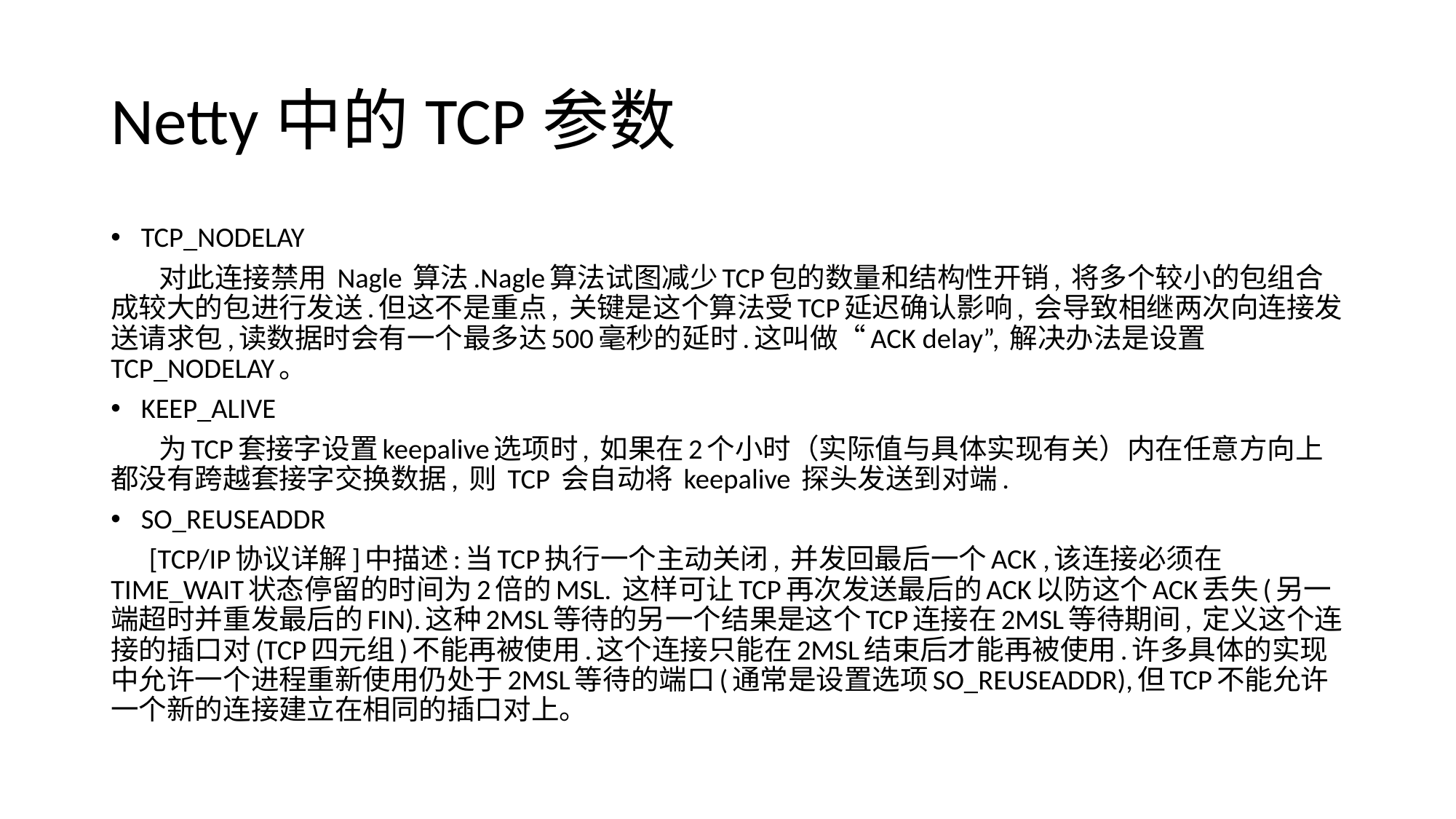

# Netty中的TCP参数
TCP_NODELAY
       对此连接禁用 Nagle 算法.Nagle算法试图减少TCP包的数量和结构性开销, 将多个较小的包组合成较大的包进行发送.但这不是重点, 关键是这个算法受TCP延迟确认影响, 会导致相继两次向连接发送请求包,读数据时会有一个最多达500毫秒的延时.这叫做“ACK delay”, 解决办法是设置TCP_NODELAY。
KEEP_ALIVE
       为TCP套接字设置keepalive选项时, 如果在2个小时（实际值与具体实现有关）内在任意方向上都没有跨越套接字交换数据, 则 TCP 会自动将 keepalive 探头发送到对端.
SO_REUSEADDR
      [TCP/IP协议详解]中描述:当TCP执行一个主动关闭, 并发回最后一个ACK ,该连接必须在TIME_WAIT状态停留的时间为2倍的MSL. 这样可让TCP再次发送最后的ACK以防这个ACK丢失(另一端超时并重发最后的FIN).这种2MSL等待的另一个结果是这个TCP连接在2MSL等待期间, 定义这个连接的插口对(TCP四元组)不能再被使用.这个连接只能在2MSL结束后才能再被使用.许多具体的实现中允许一个进程重新使用仍处于2MSL等待的端口(通常是设置选项SO_REUSEADDR),但TCP不能允许一个新的连接建立在相同的插口对上。